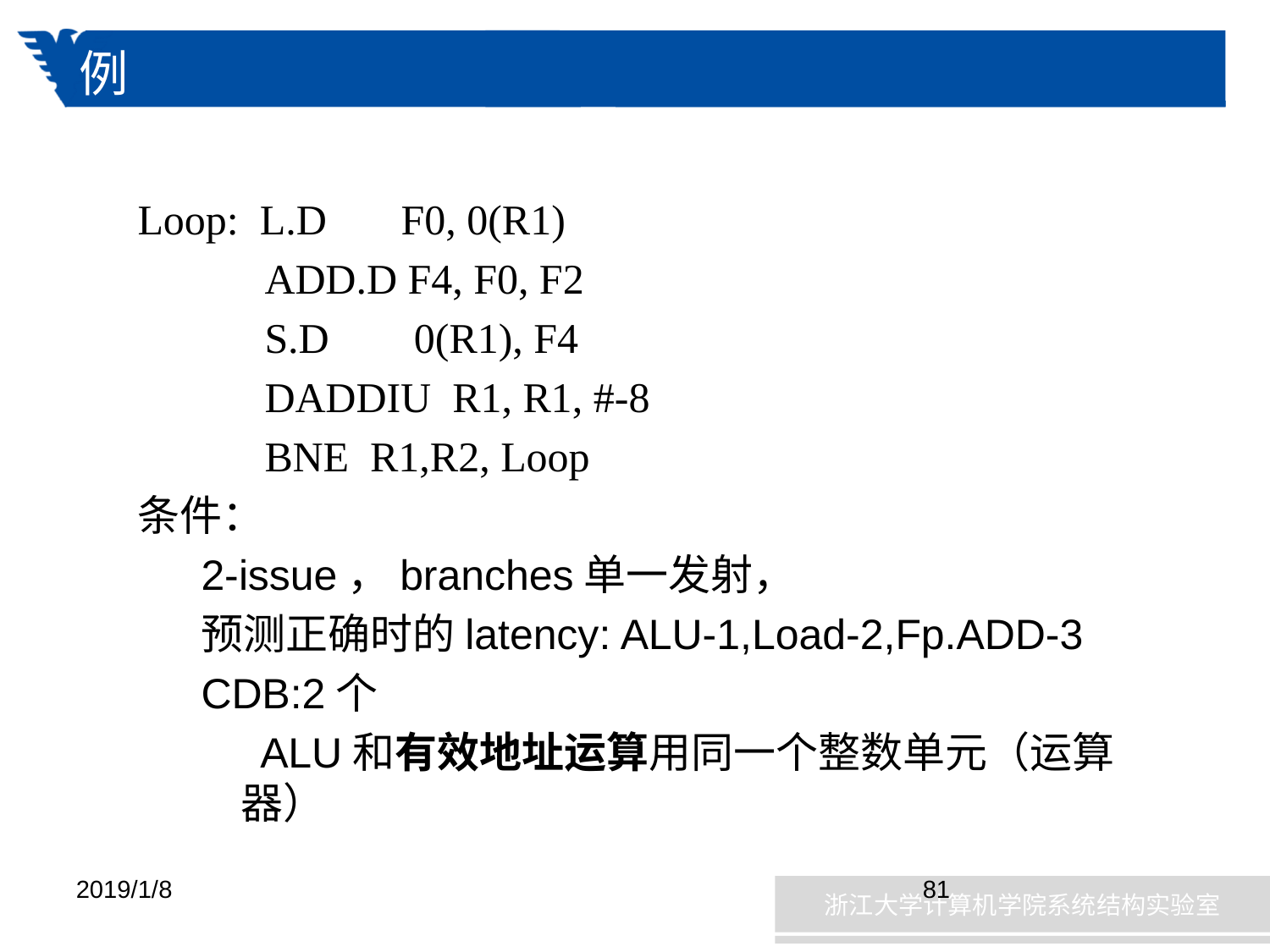

# 例
Loop:  L.D       F0, 0(R1)
            ADD.D F4, F0, F2
            S.D        0(R1), F4
            DADDIU  R1, R1, #-8
            BNE  R1,R2, Loop
条件：
2-issue，branches单一发射，
预测正确时的latency: ALU-1,Load-2,Fp.ADD-3
CDB:2个
     ALU和有效地址运算用同一个整数单元（运算器）
2019/1/8
81